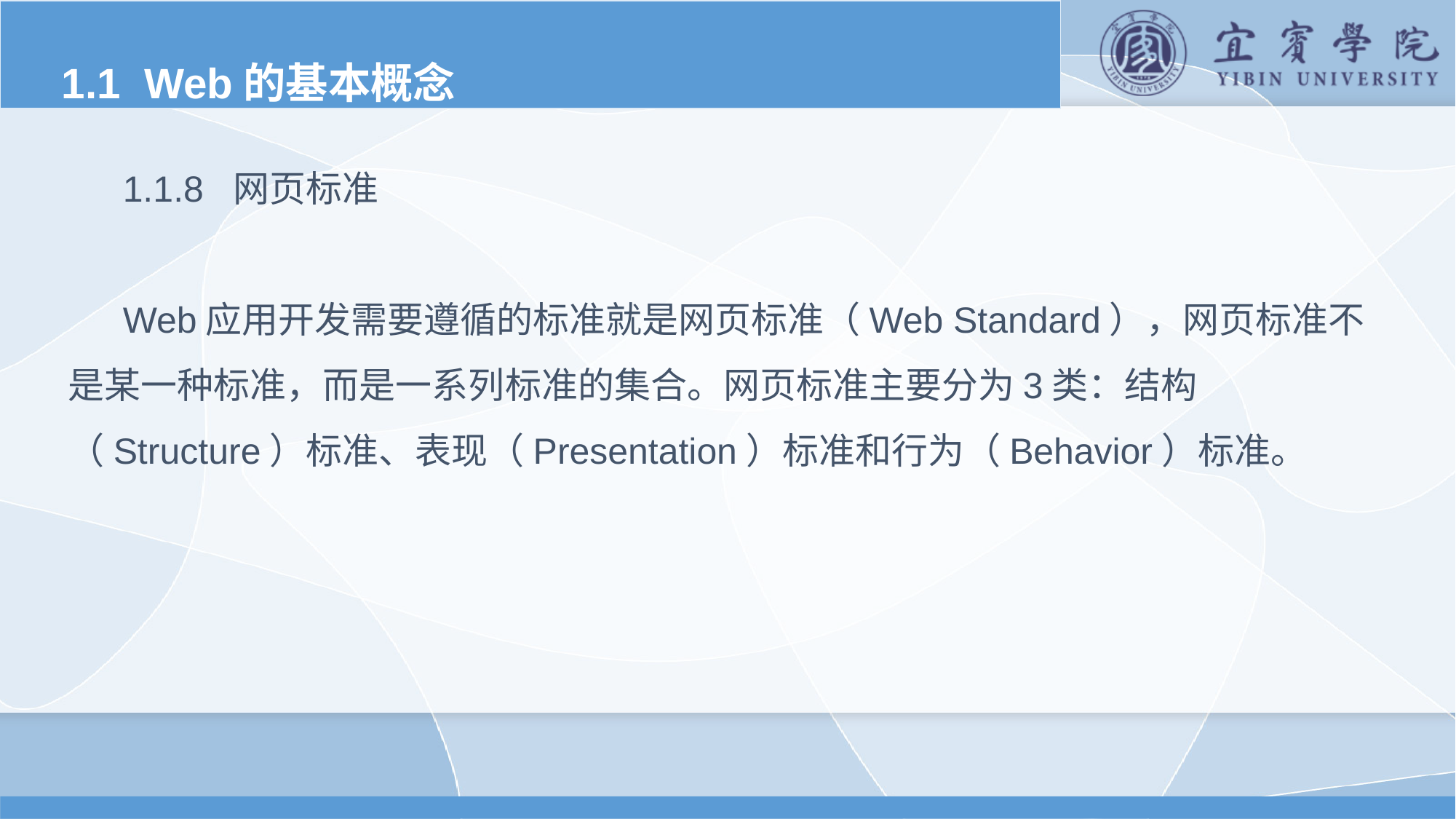

1.1  Web的基本概念
1.1.8  网页标准

Web应用开发需要遵循的标准就是网页标准（Web Standard），网页标准不是某一种标准，而是一系列标准的集合。网页标准主要分为3类：结构（Structure）标准、表现（Presentation）标准和行为（Behavior）标准。